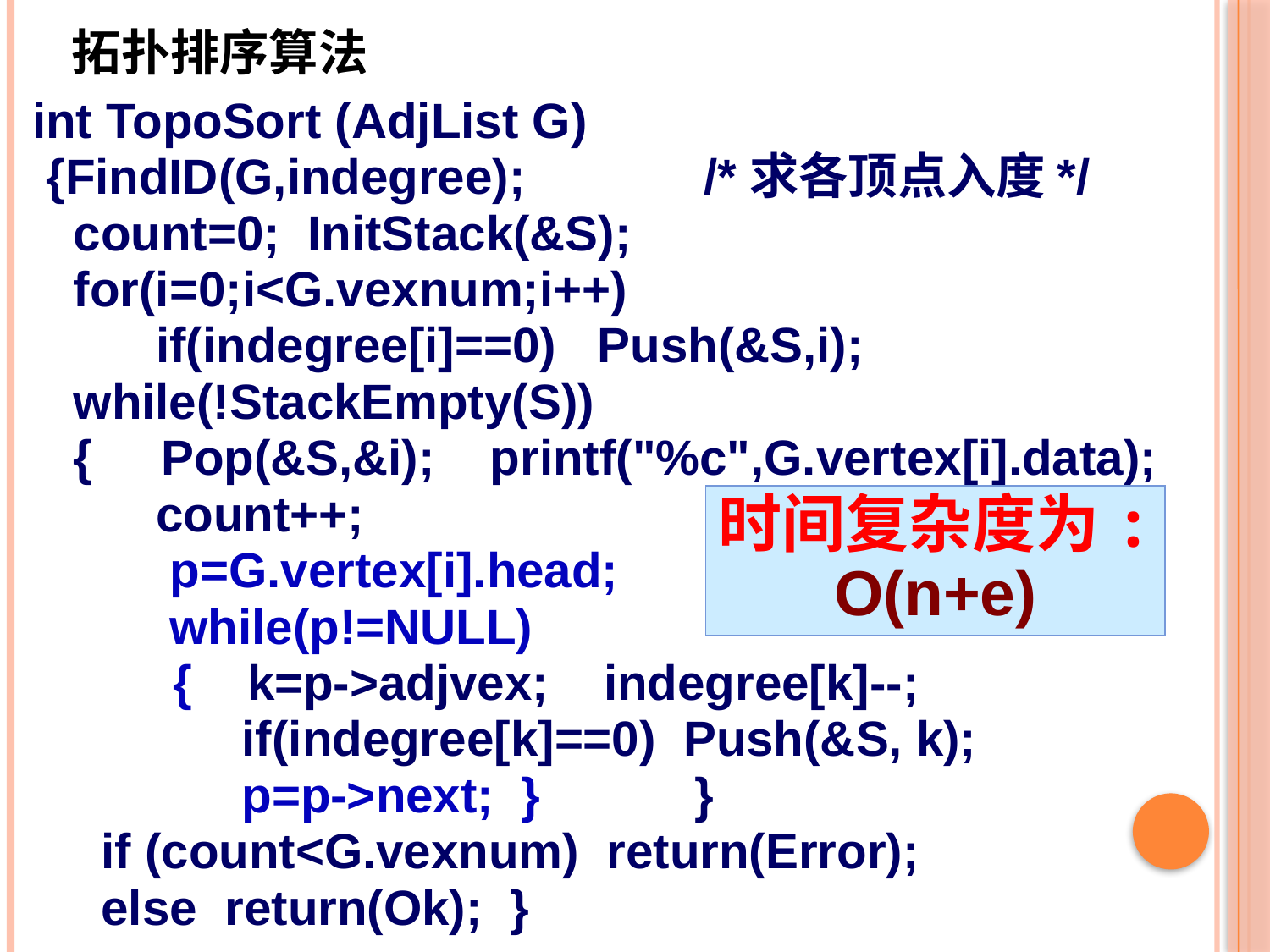

# 拓扑排序算法
int TopoSort (AdjList G)
 {FindID(G,indegree);             /*求各顶点入度*/
   count=0;  InitStack(&S);
   for(i=0;i<G.vexnum;i++)
         if(indegree[i]==0)   Push(&S,i);
   while(!StackEmpty(S))
   {     Pop(&S,&i);    printf("%c",G.vertex[i].data);
         count++;
          p=G.vertex[i].head;
          while(p!=NULL)
	 {    k=p->adjvex;    indegree[k]--;
	      if(indegree[k]==0)  Push(&S, k);
	      p=p->next;  }	  }
     if (count<G.vexnum)  return(Error);
     else  return(Ok);  }
时间复杂度为:
O(n+e)